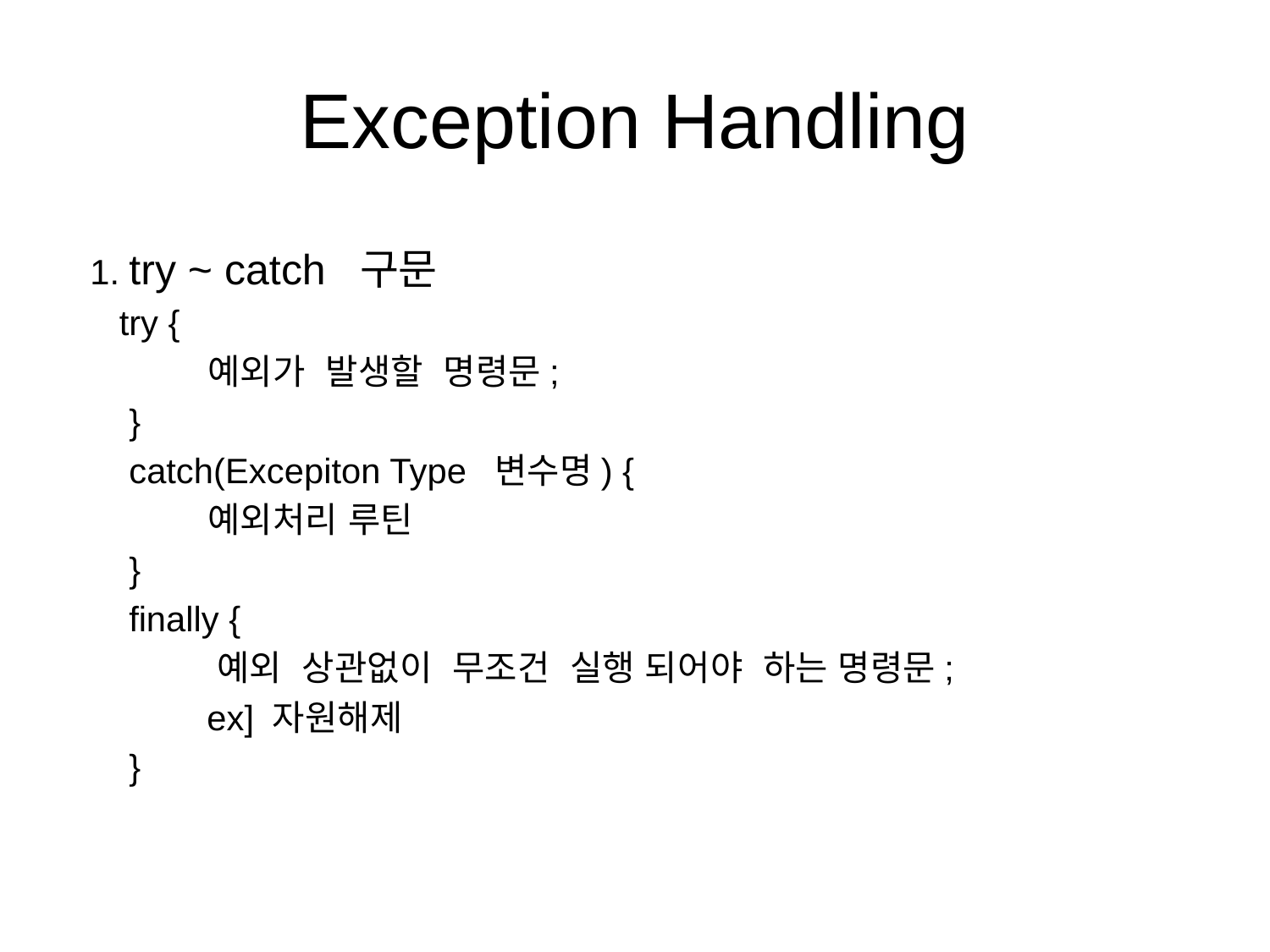

# Exception Handling
1. try ~ catch  구문
   try {
           예외가  발생할  명령문;
    }
    catch(Excepiton Type  변수명) {
           예외처리 루틴
    }
    finally {
	예외  상관없이  무조건  실행 되어야  하는 명령문;
            ex] 자원해제
    }